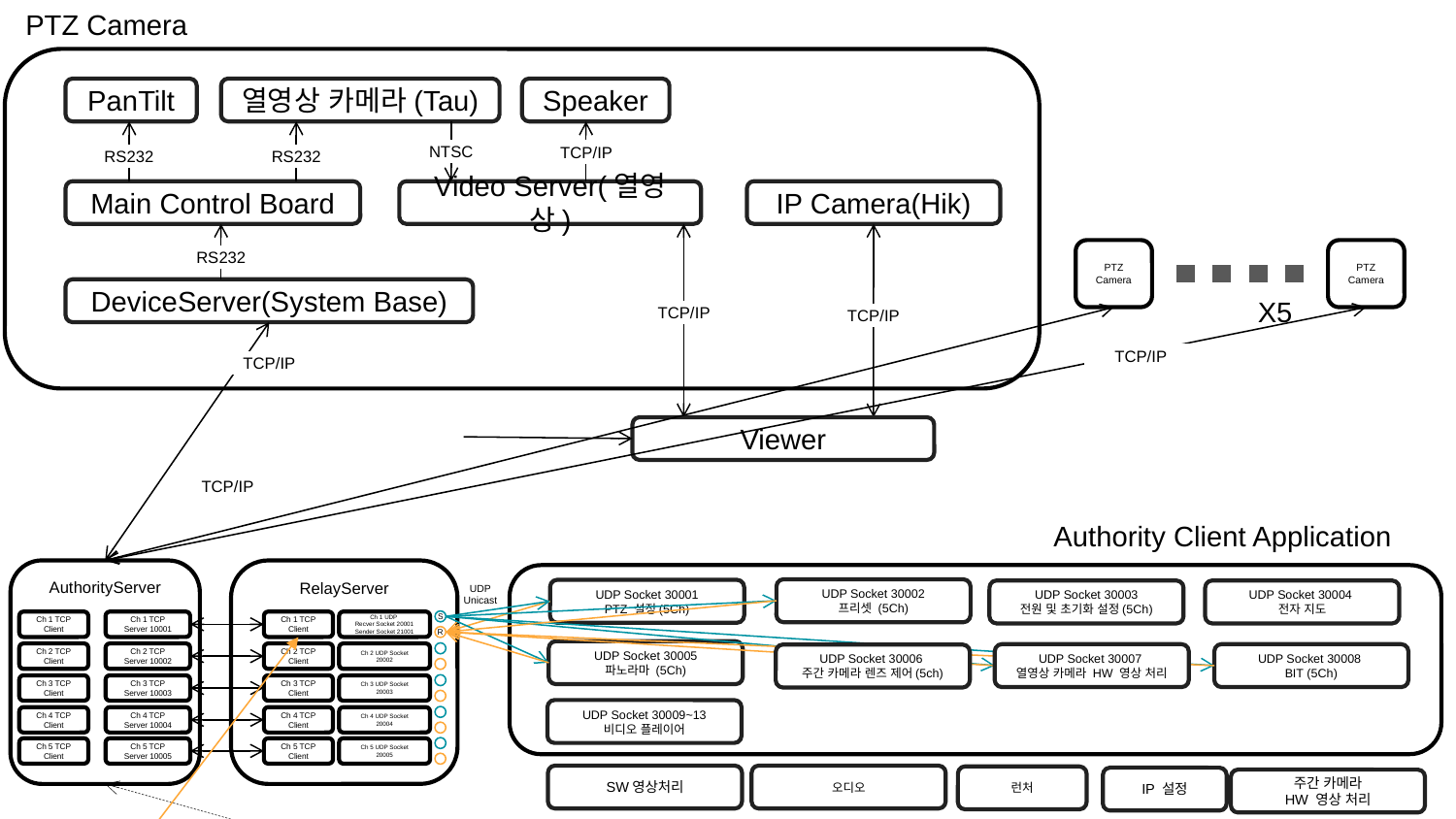

PTZ Camera

PanTilt
열영상 카메라(Tau)
Speaker
NTSC
TCP/IP
RS232
RS232
Main Control Board
Video Server(열영상)
IP Camera(Hik)
PTZ Camera
PTZ Camera
RS232
DeviceServer(System Base)
X5
TCP/IP
TCP/IP
TCP/IP
TCP/IP
Viewer
TCP/IP
Authority Client Application
AuthorityServer
RelayServer

UDP Socket 30002
프리셋 (5Ch)
UDP Socket 30001
PTZ 설정(5Ch)
UDP Socket 30003
전원 및 초기화 설정(5Ch)
UDP Socket 30004
전자 지도
UDP
Unicast
S
Ch 1 TCP
Client
Ch 1 TCP
Server 10001
Ch 1 TCP
Client
Ch 1 UDP
Recver Socket 20001
Sender Socket 21001
R
UDP Socket 30005
파노라마 (5Ch)

Ch 2 TCP
Client
Ch 2 TCP
Server 10002
Ch 2 TCP
Client
Ch 2 UDP Socket 20002
UDP Socket 30007
열영상 카메라 HW 영상 처리
UDP Socket 30008
BIT (5Ch)
UDP Socket 30006
주간 카메라 렌즈 제어(5ch)

Ch 3 TCP
Client
Ch 3 TCP
Server 10003
Ch 3 TCP
Client
Ch 3 UDP Socket 20003

UDP Socket 30009~13
비디오 플레이어

Ch 4 TCP
Client
Ch 4 TCP
Server 10004
Ch 4 TCP
Client
Ch 4 UDP Socket 20004

Ch 5 TCP
Client
Ch 5 TCP
Server 10005
Ch 5 TCP
Client
Ch 5 UDP Socket 20005

SW영상처리
오디오
런처
IP 설정
주간 카메라
HW 영상 처리
RelayServer

런처
주간 카메라 (5Ch)
프리셋 (5Ch)
IP 설정
UDP
Unicast
S
Ch 1 TCP
Client
Ch 1 UDP Socket 20001
R
파노라마 (5Ch)
SW영상처리
UDP Socket 30001
PTZ 설정(5Ch)

Ch 2 TCP
Client
Ch 2 UDP Socket 20002

릴레이서버를 쓰기때문에
제어권 서버에서는 한 개의 클라이언트로 인식

Ch 3 TCP
Client
Ch 3 UDP Socket 20003

BIT (5Ch)
열영상
오디오

Ch 4 TCP
Client
Ch 4 UDP Socket 20004

Ch 5 TCP
Client
Ch 5 UDP Socket 20005